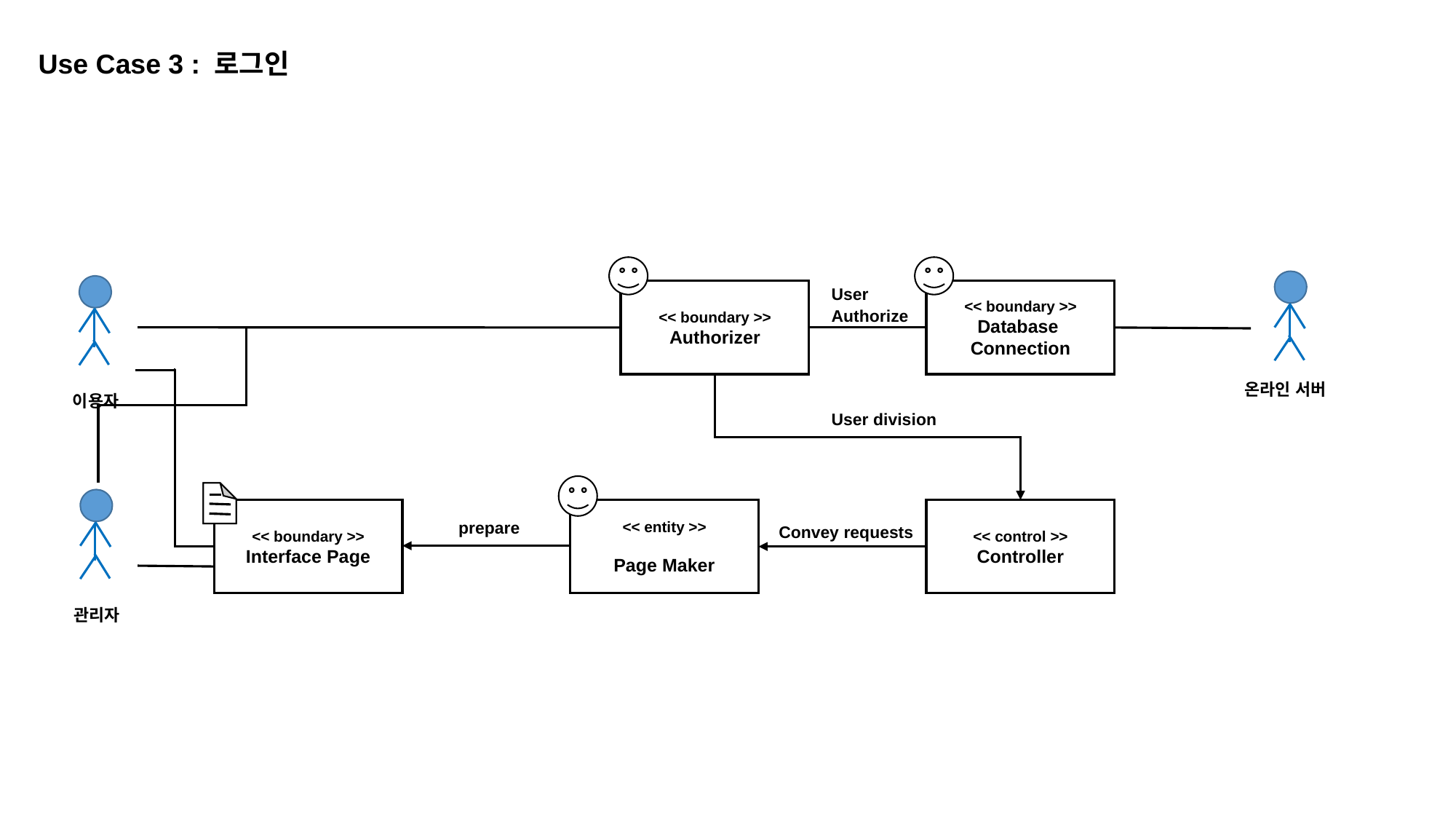

Use Case 3 : 로그인

온라인 서버

이용자
User
Authorize
<< boundary >>
Authorizer
<< boundary >>
Database
Connection
User division

관리자
<< control >>
Controller
<< entity >>

Page Maker

<< boundary >>
Interface Page
prepare
Convey requests